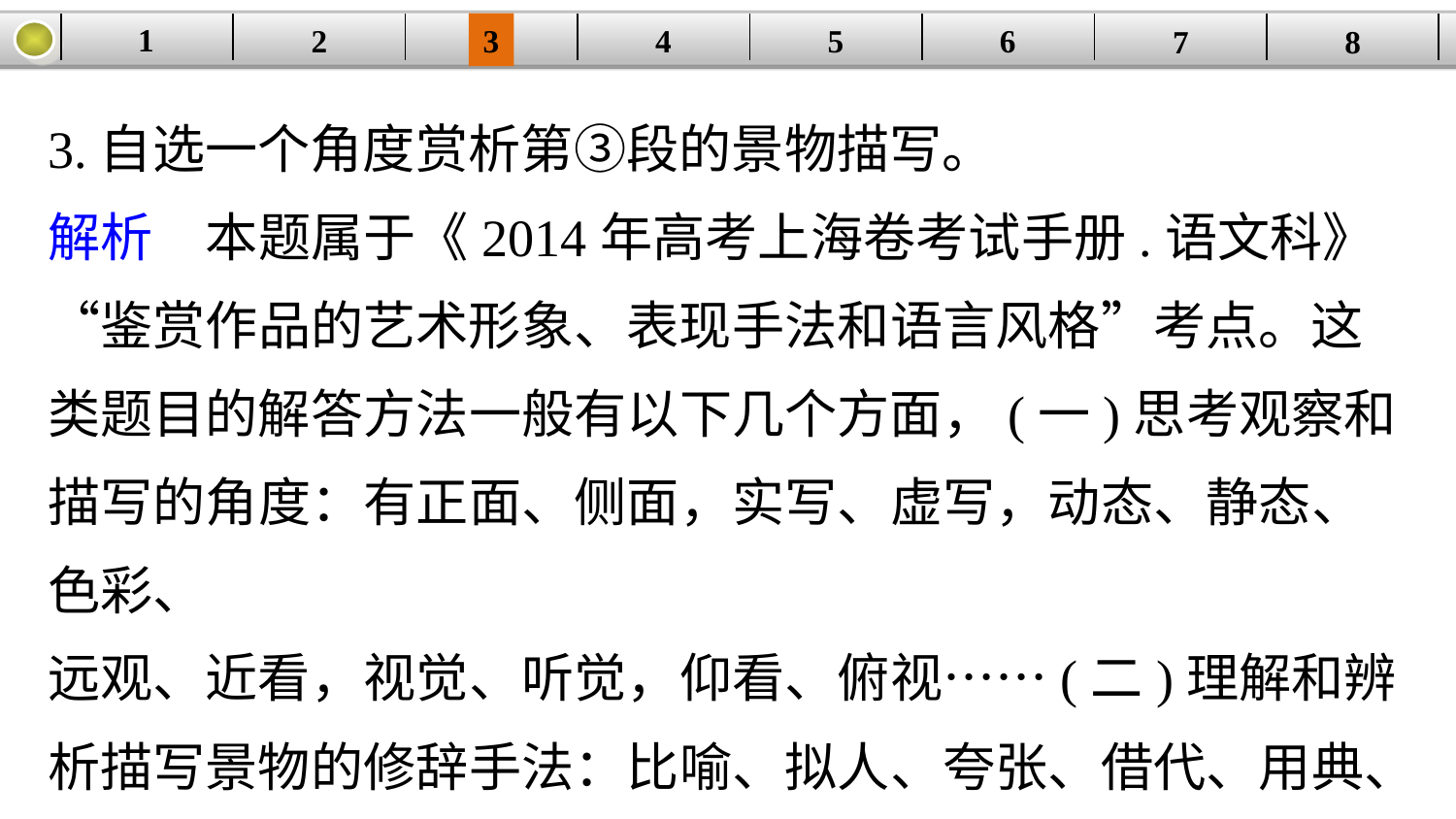

1
2
3
4
|  |  |  |  |  |  |  |  |
| --- | --- | --- | --- | --- | --- | --- | --- |
5
6
7
8

3.自选一个角度赏析第③段的景物描写。
解析　本题属于《2014年高考上海卷考试手册.语文科》“鉴赏作品的艺术形象、表现手法和语言风格”考点。这类题目的解答方法一般有以下几个方面，(一)思考观察和描写的角度：有正面、侧面，实写、虚写，动态、静态、色彩、
远观、近看，视觉、听觉，仰看、俯视……(二)理解和辨析描写景物的修辞手法：比喻、拟人、夸张、借代、用典、